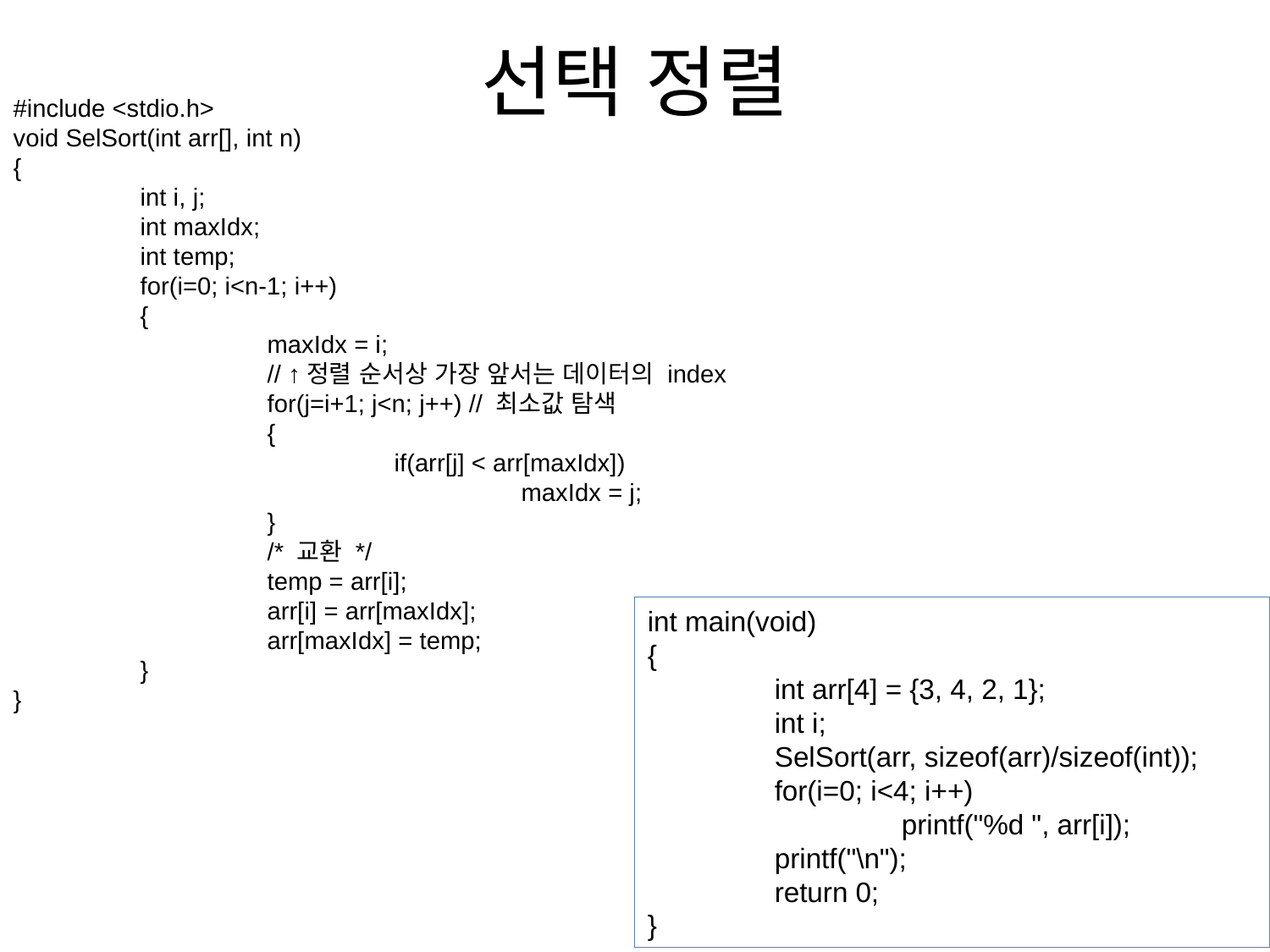

# 선택 정렬
#include <stdio.h>
void SelSort(int arr[], int n)
{
	int i, j;
	int maxIdx;
	int temp;
	for(i=0; i<n-1; i++)
	{
		maxIdx = i;
		// ↑정렬 순서상 가장 앞서는 데이터의 index
		for(j=i+1; j<n; j++) // 최소값 탐색
		{
			if(arr[j] < arr[maxIdx])
				maxIdx = j;
		}
		/* 교환 */
		temp = arr[i];
		arr[i] = arr[maxIdx];
		arr[maxIdx] = temp;
	}
}
int main(void)
{
	int arr[4] = {3, 4, 2, 1};
	int i;
	SelSort(arr, sizeof(arr)/sizeof(int));
	for(i=0; i<4; i++)
		printf("%d ", arr[i]);
	printf("\n");
	return 0;
}